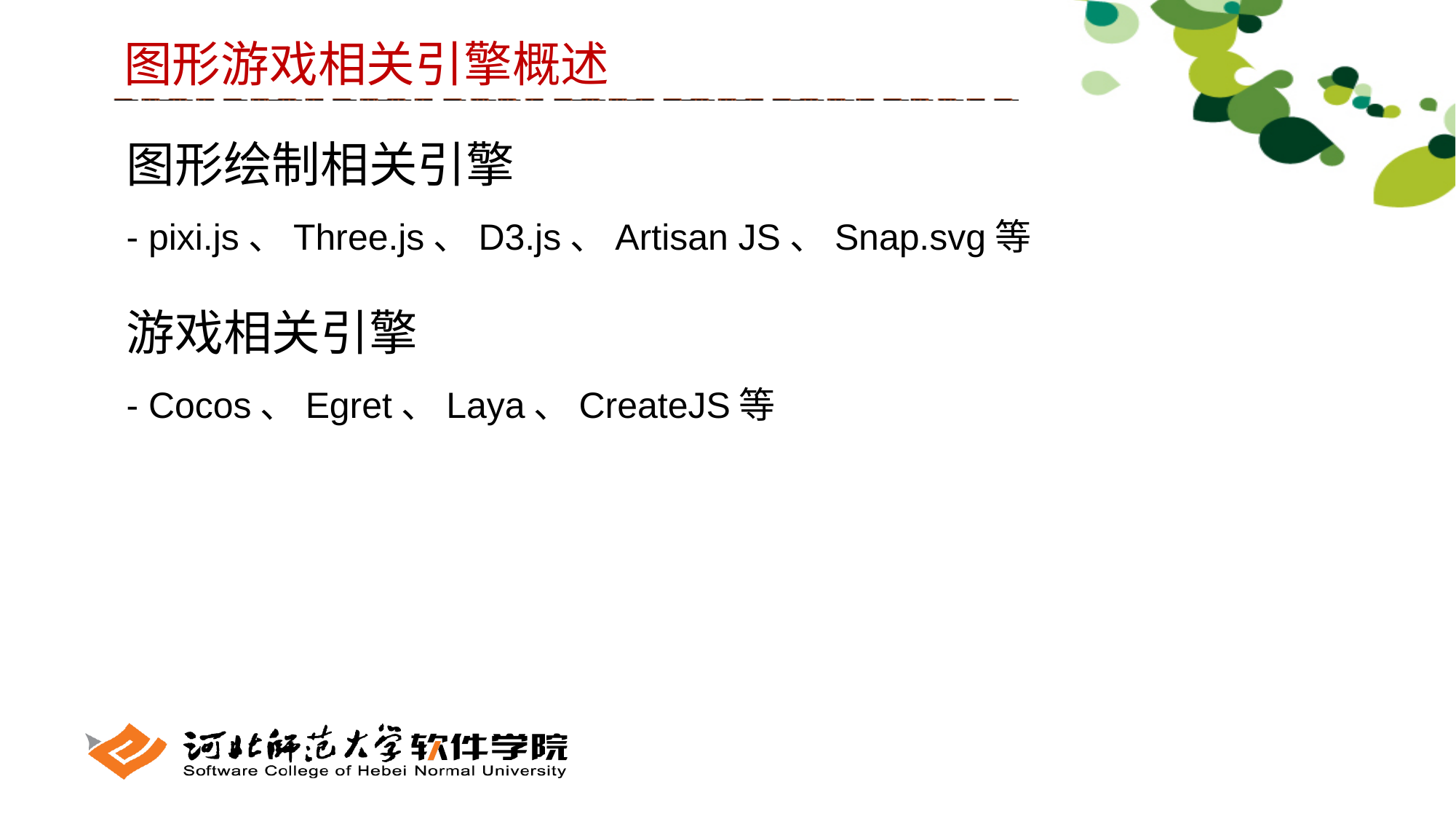

图形游戏相关引擎概述
图形绘制相关引擎
- pixi.js、Three.js、D3.js、Artisan JS、Snap.svg等
游戏相关引擎
- Cocos、Egret、Laya、CreateJS等